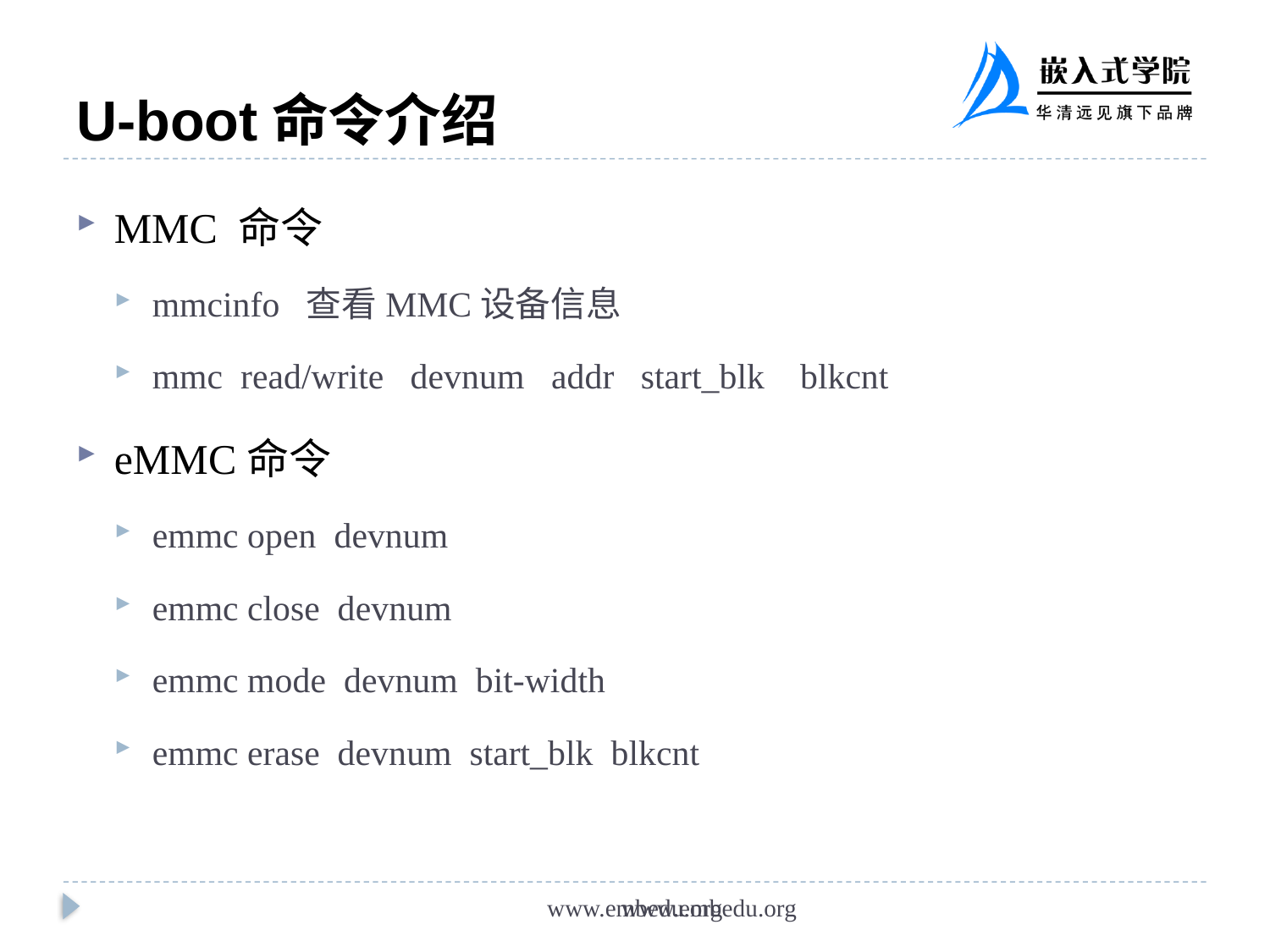

# U-boot命令介绍
MMC 命令
mmcinfo  查看MMC设备信息
mmc  read/write   devnum   addr   start_blk    blkcnt
eMMC命令
emmc open  devnum
emmc close  devnum
emmc mode  devnum  bit-width
emmc erase  devnum  start_blk  blkcnt

www.embedu.org
www.embedu.org